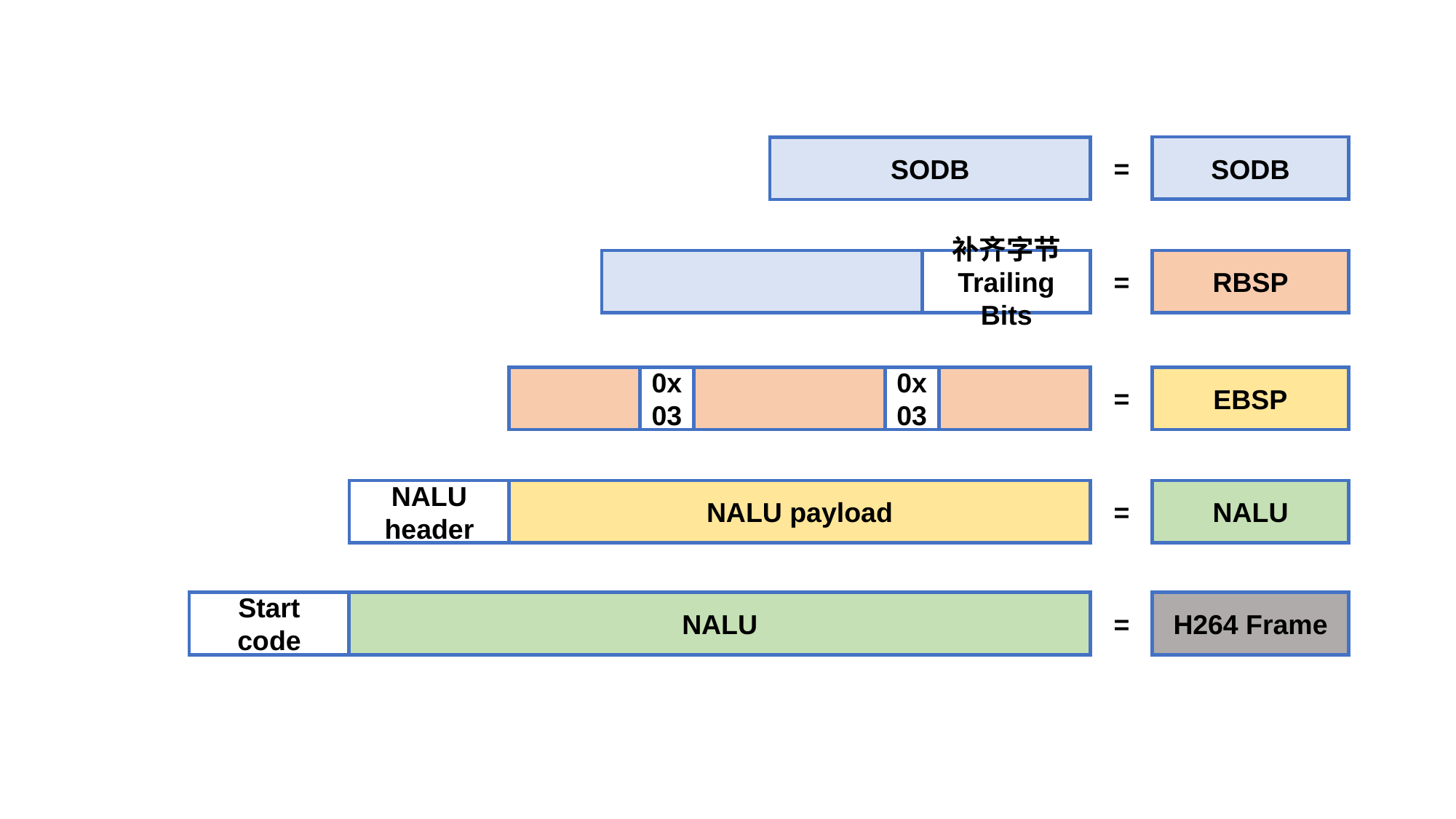

SODB
SODB
=

补齐字节
Trailing Bits
RBSP
=

0x03
0x03
EBSP
=
NALU header
NALU payload
NALU
=
Start
code
NALU
H264 Frame
=